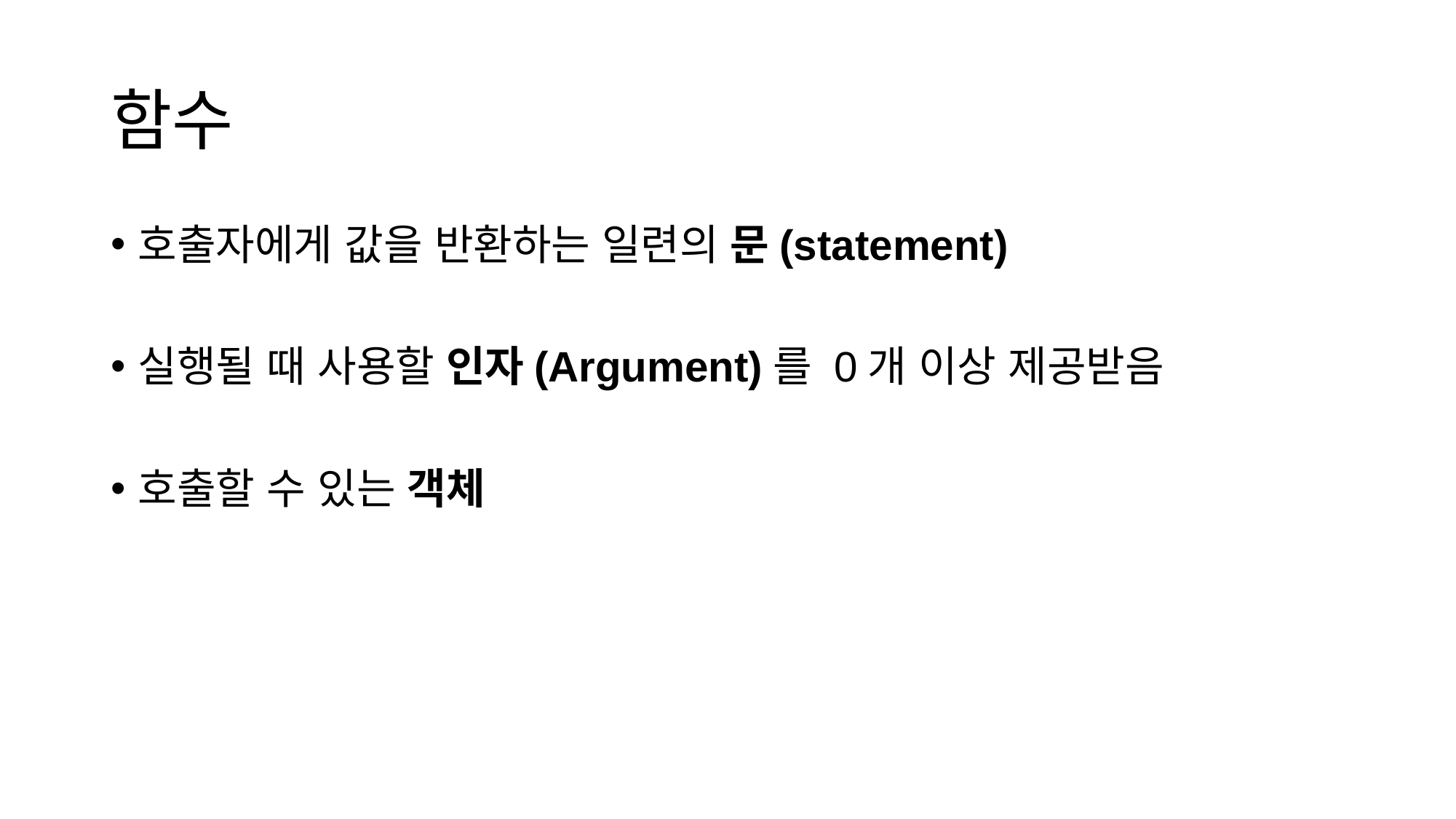

# 함수
호출자에게 값을 반환하는 일련의 문(statement)

실행될 때 사용할 인자(Argument)를 0개 이상 제공받음

호출할 수 있는 객체